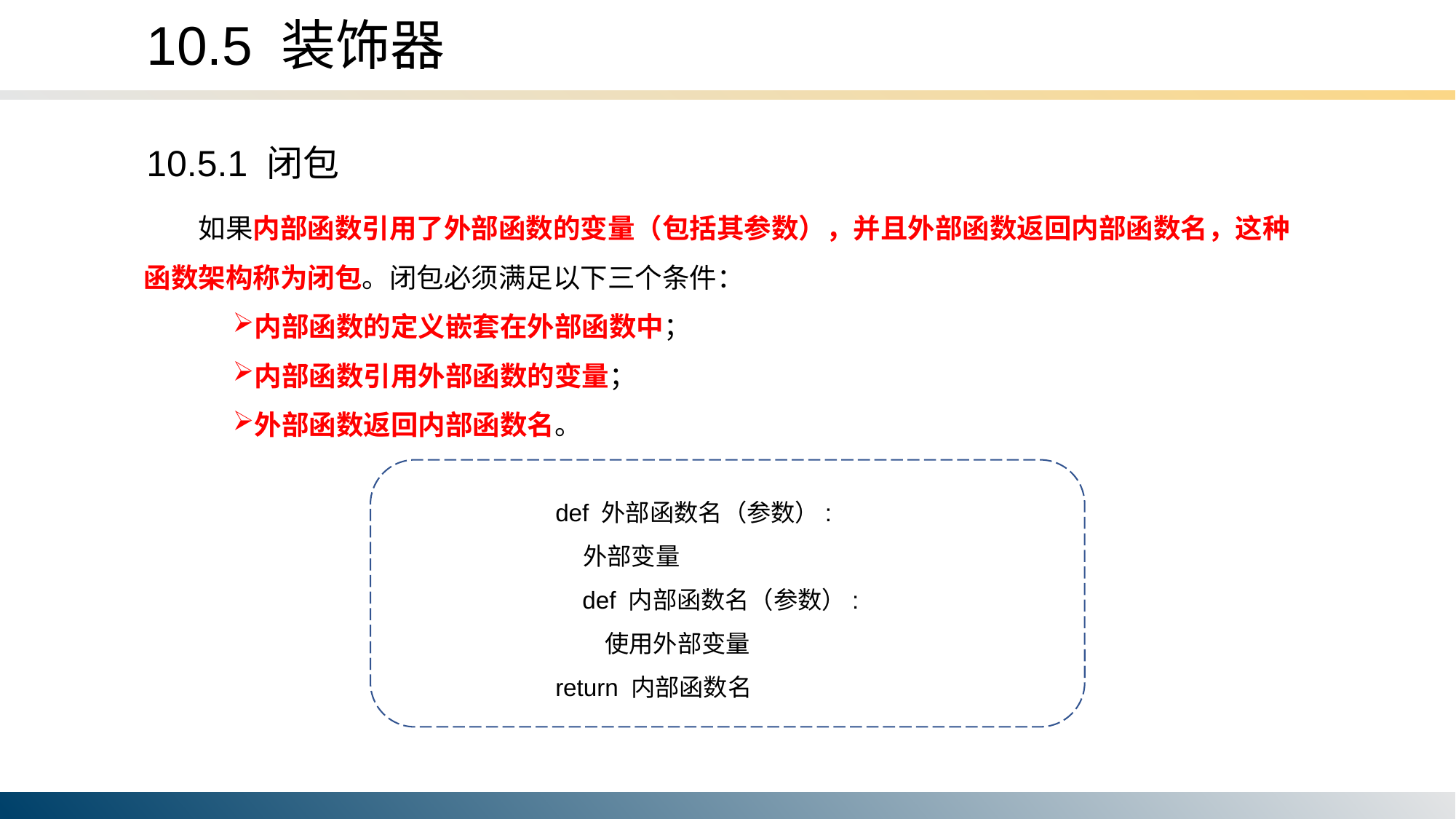

10.5 装饰器
10.5.1 闭包
如果内部函数引用了外部函数的变量（包括其参数），并且外部函数返回内部函数名，这种函数架构称为闭包。闭包必须满足以下三个条件：
内部函数的定义嵌套在外部函数中；
内部函数引用外部函数的变量；
外部函数返回内部函数名。

def 外部函数名（参数）:
    外部变量
    def 内部函数名（参数）:
        使用外部变量
return 内部函数名